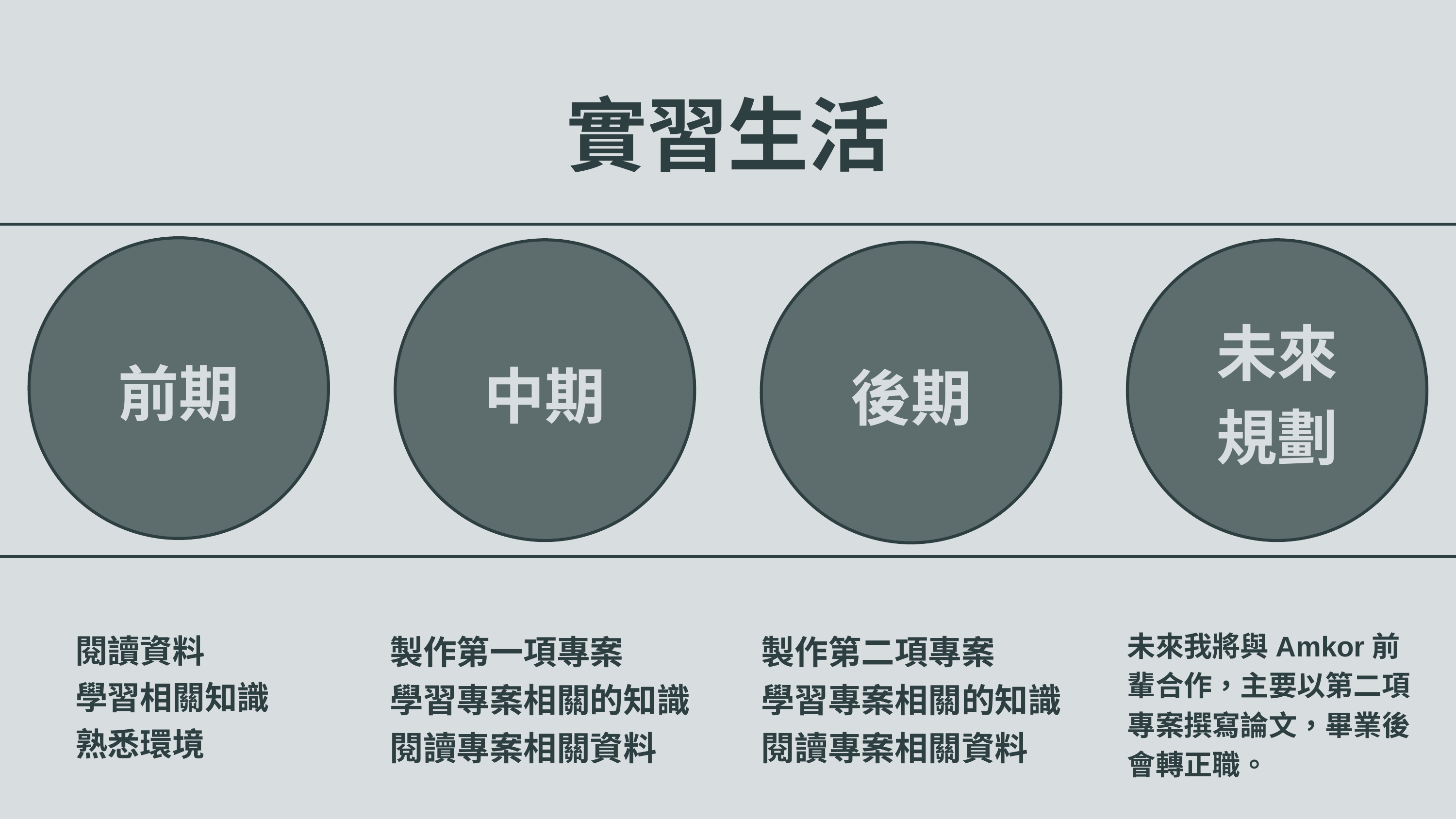

實習生活

前期

中期

未來
規劃

後期
閱讀資料
學習相關知識
熟悉環境
製作第一項專案
學習專案相關的知識
閱讀專案相關資料
製作第二項專案
學習專案相關的知識
閱讀專案相關資料
未來我將與Amkor前輩合作，主要以第二項專案撰寫論文，畢業後會轉正職。